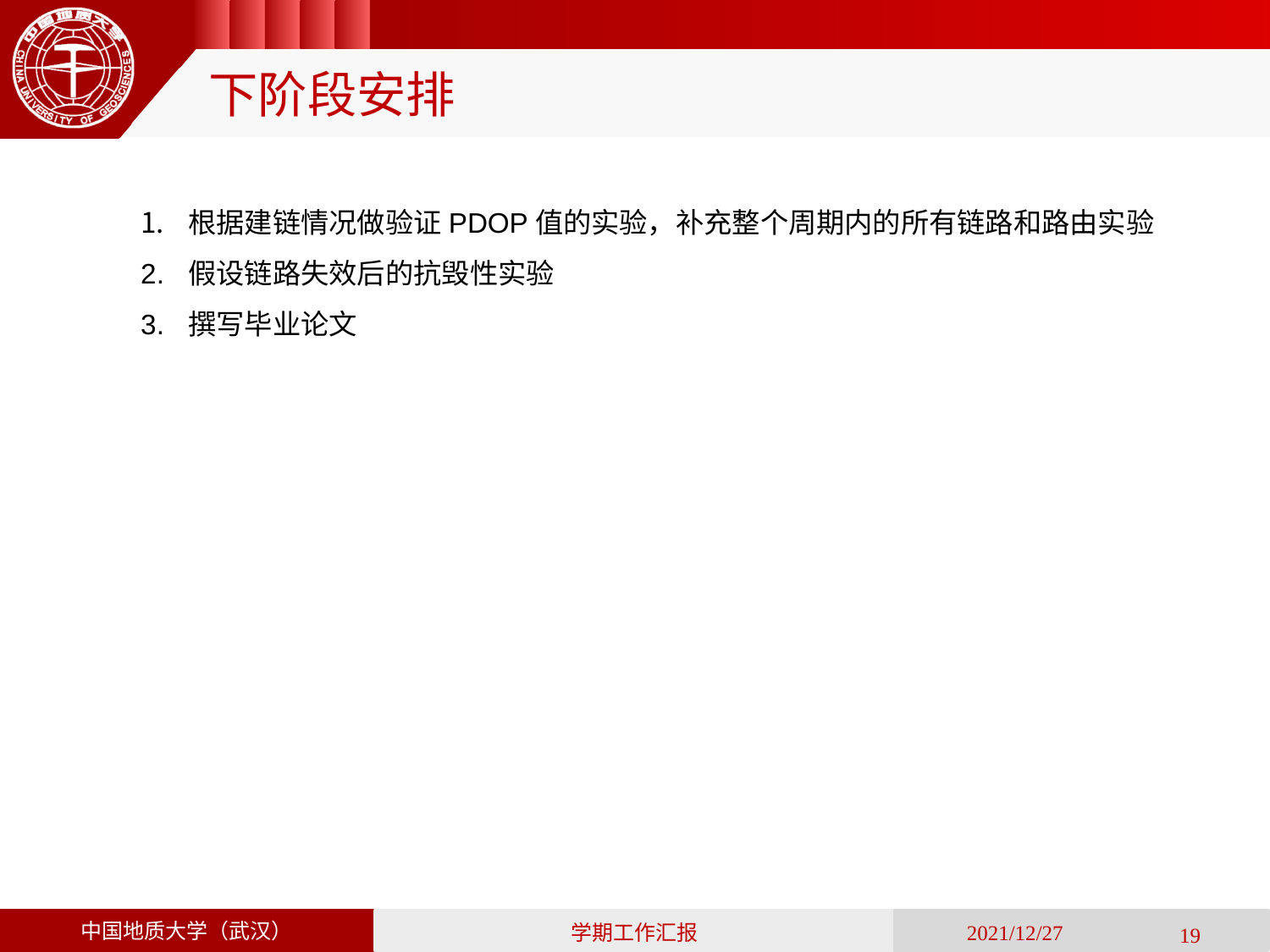

# 下阶段安排
根据建链情况做验证PDOP值的实验，补充整个周期内的所有链路和路由实验
假设链路失效后的抗毁性实验
撰写毕业论文